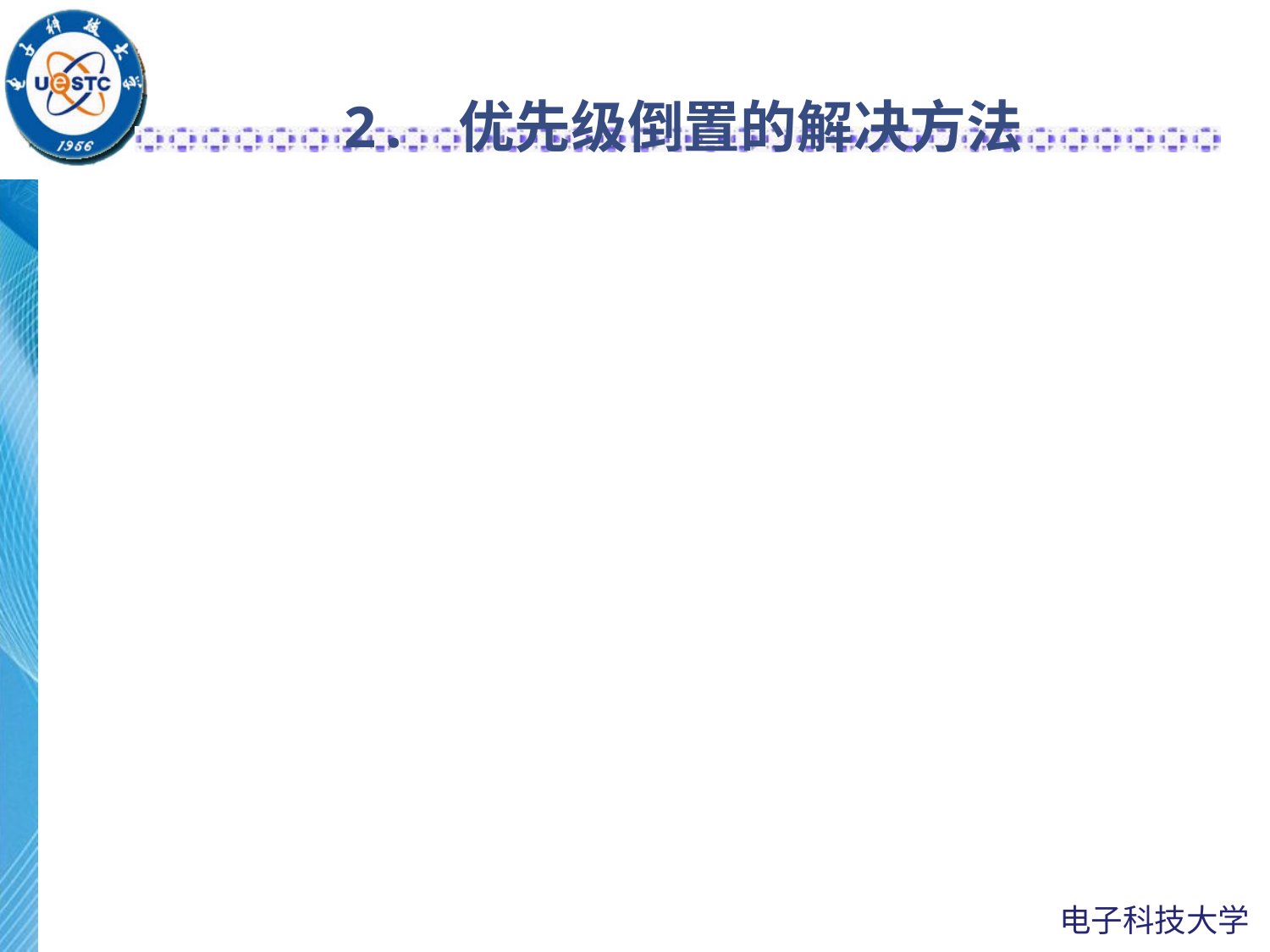

# 2. 优先级倒置的解决方法
规定：假如进程P3在进入临界区后P3所占用的处理机就不允许被抢占
仅适用于临界区较短情况
采用动态优先级继承方法
防范中间优先级进程插入